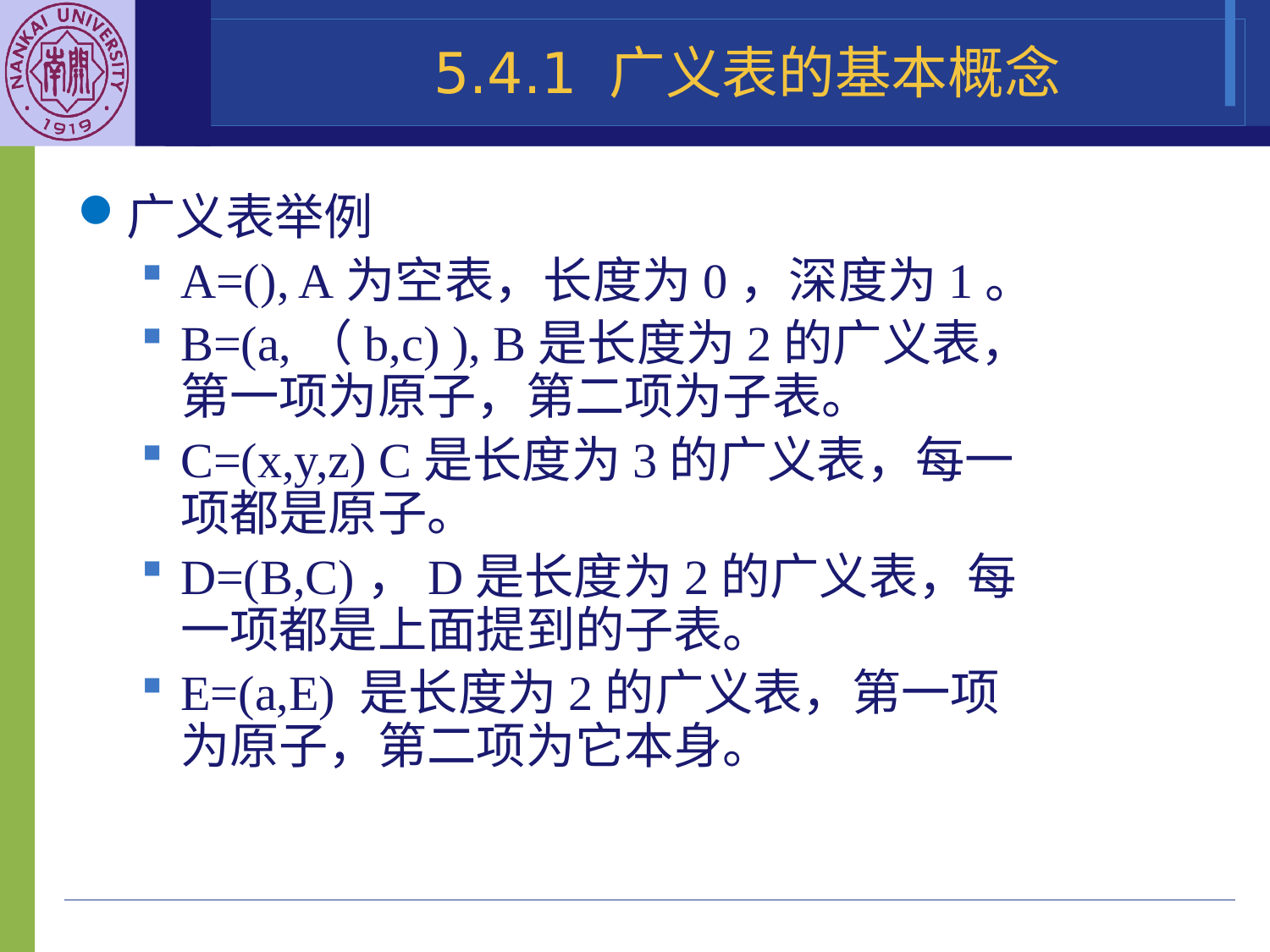

5.4.1 广义表的基本概念
广义表举例
A=(), A为空表，长度为0，深度为1。
B=(a,（b,c) ), B是长度为2的广义表，第一项为原子，第二项为子表。
C=(x,y,z) C是长度为3的广义表，每一项都是原子。
D=(B,C)，D是长度为2的广义表，每一项都是上面提到的子表。
E=(a,E) 是长度为2的广义表，第一项为原子，第二项为它本身。
88